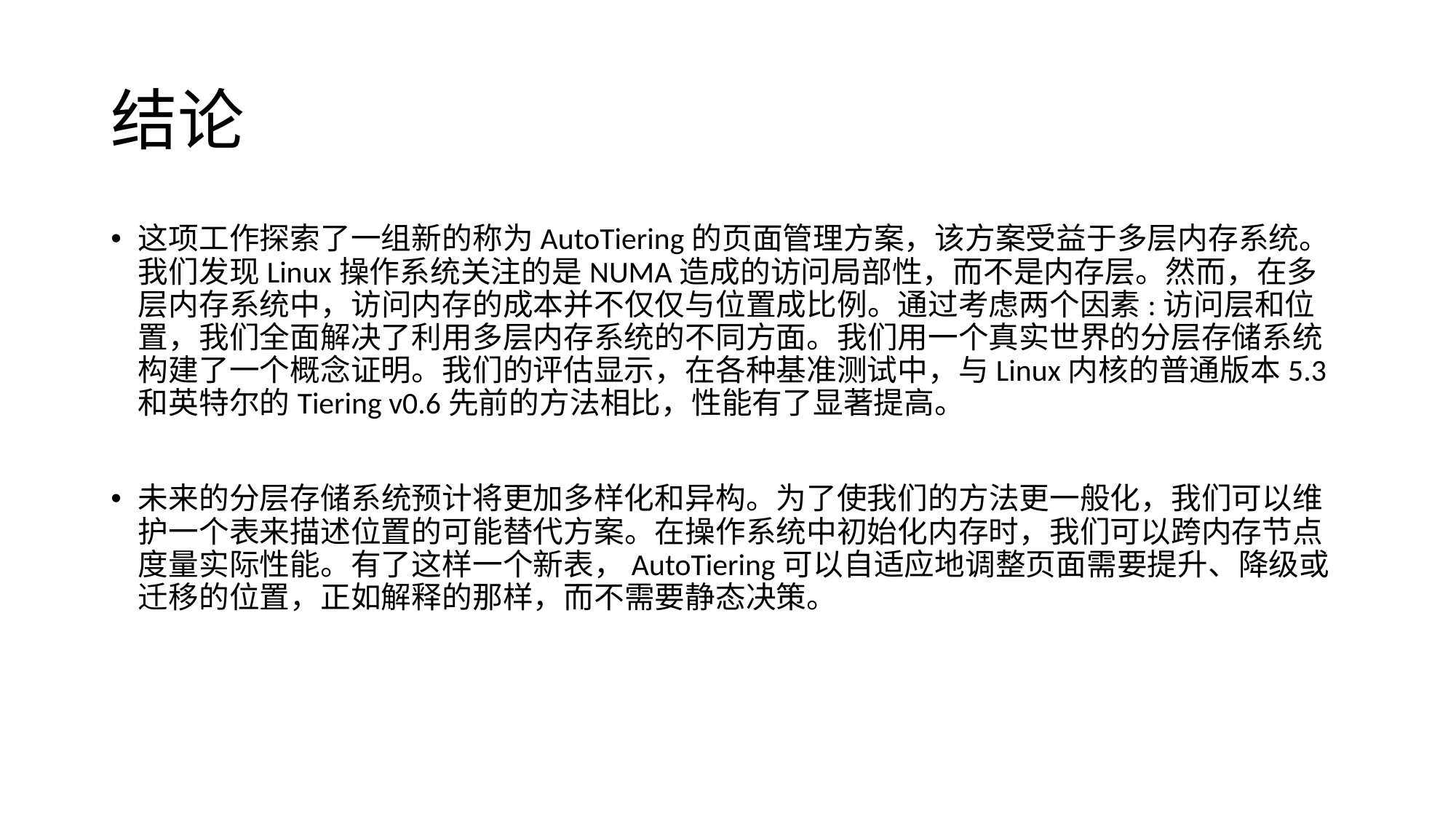

# 结论
这项工作探索了一组新的称为AutoTiering的页面管理方案，该方案受益于多层内存系统。我们发现Linux操作系统关注的是NUMA造成的访问局部性，而不是内存层。然而，在多层内存系统中，访问内存的成本并不仅仅与位置成比例。通过考虑两个因素:访问层和位置，我们全面解决了利用多层内存系统的不同方面。我们用一个真实世界的分层存储系统构建了一个概念证明。我们的评估显示，在各种基准测试中，与Linux内核的普通版本5.3和英特尔的Tiering v0.6先前的方法相比，性能有了显著提高。

未来的分层存储系统预计将更加多样化和异构。为了使我们的方法更一般化，我们可以维护一个表来描述位置的可能替代方案。在操作系统中初始化内存时，我们可以跨内存节点度量实际性能。有了这样一个新表，AutoTiering可以自适应地调整页面需要提升、降级或迁移的位置，正如解释的那样，而不需要静态决策。